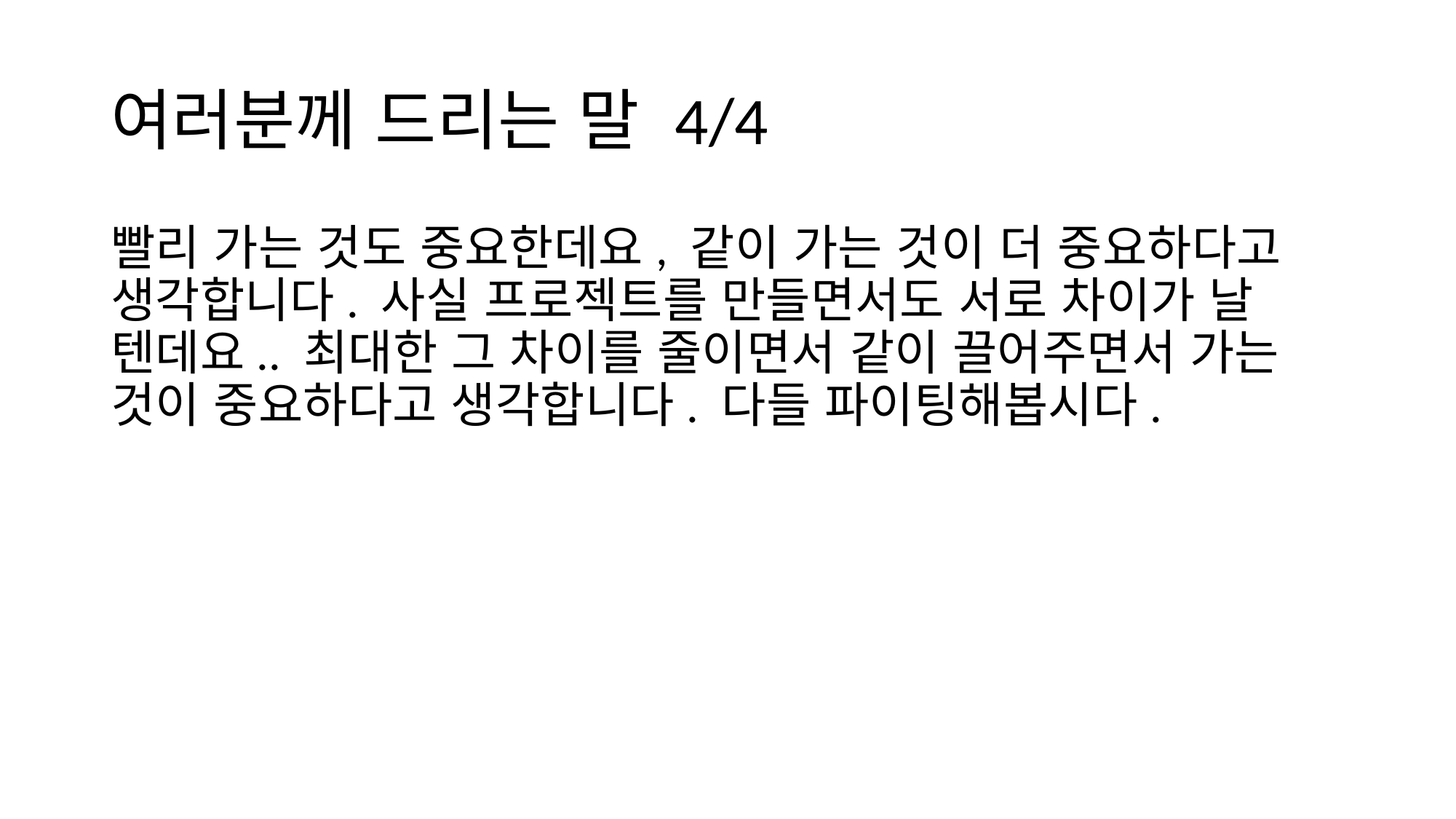

# 여러분께 드리는 말 4/4
빨리 가는 것도 중요한데요, 같이 가는 것이 더 중요하다고 생각합니다. 사실 프로젝트를 만들면서도 서로 차이가 날 텐데요.. 최대한 그 차이를 줄이면서 같이 끌어주면서 가는 것이 중요하다고 생각합니다. 다들 파이팅해봅시다.